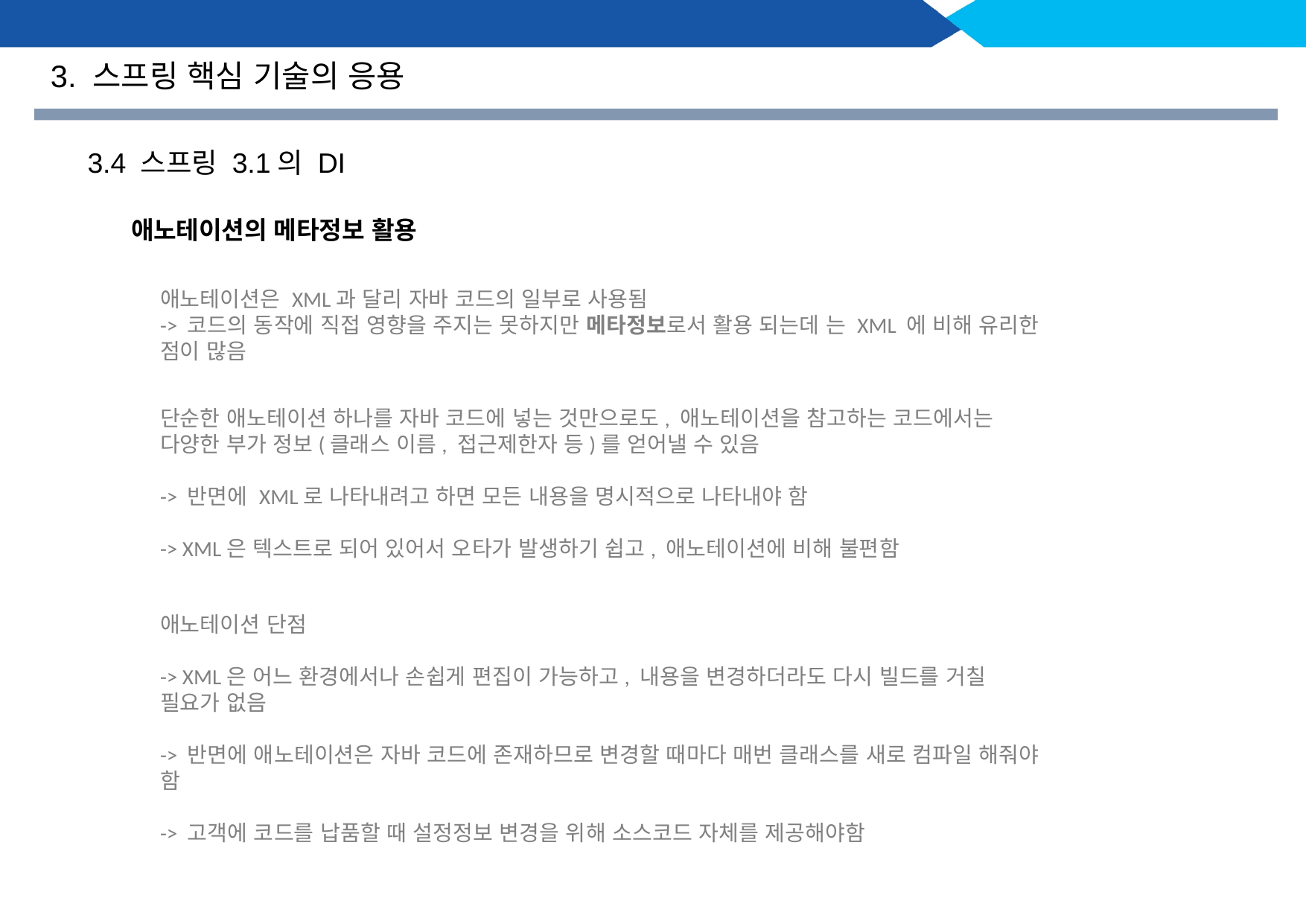

3. 스프링 핵심 기술의 응용
3.4 스프링 3.1의 DI
애노테이션의 메타정보 활용
애노테이션은 XML과 달리 자바 코드의 일부로 사용됨
-> 코드의 동작에 직접 영향을 주지는 못하지만 메타정보로서 활용 되는데 는 XML 에 비해 유리한 점이 많음
단순한 애노테이션 하나를 자바 코드에 넣는 것만으로도, 애노테이션을 참고하는 코드에서는 다양한 부가 정보(클래스 이름, 접근제한자 등)를 얻어낼 수 있음

-> 반면에 XML로 나타내려고 하면 모든 내용을 명시적으로 나타내야 함

-> XML은 텍스트로 되어 있어서 오타가 발생하기 쉽고, 애노테이션에 비해 불편함
애노테이션 단점

-> XML은 어느 환경에서나 손쉽게 편집이 가능하고, 내용을 변경하더라도 다시 빌드를 거칠 필요가 없음

-> 반면에 애노테이션은 자바 코드에 존재하므로 변경할 때마다 매번 클래스를 새로 컴파일 해줘야 함

-> 고객에 코드를 납품할 때 설정정보 변경을 위해 소스코드 자체를 제공해야함